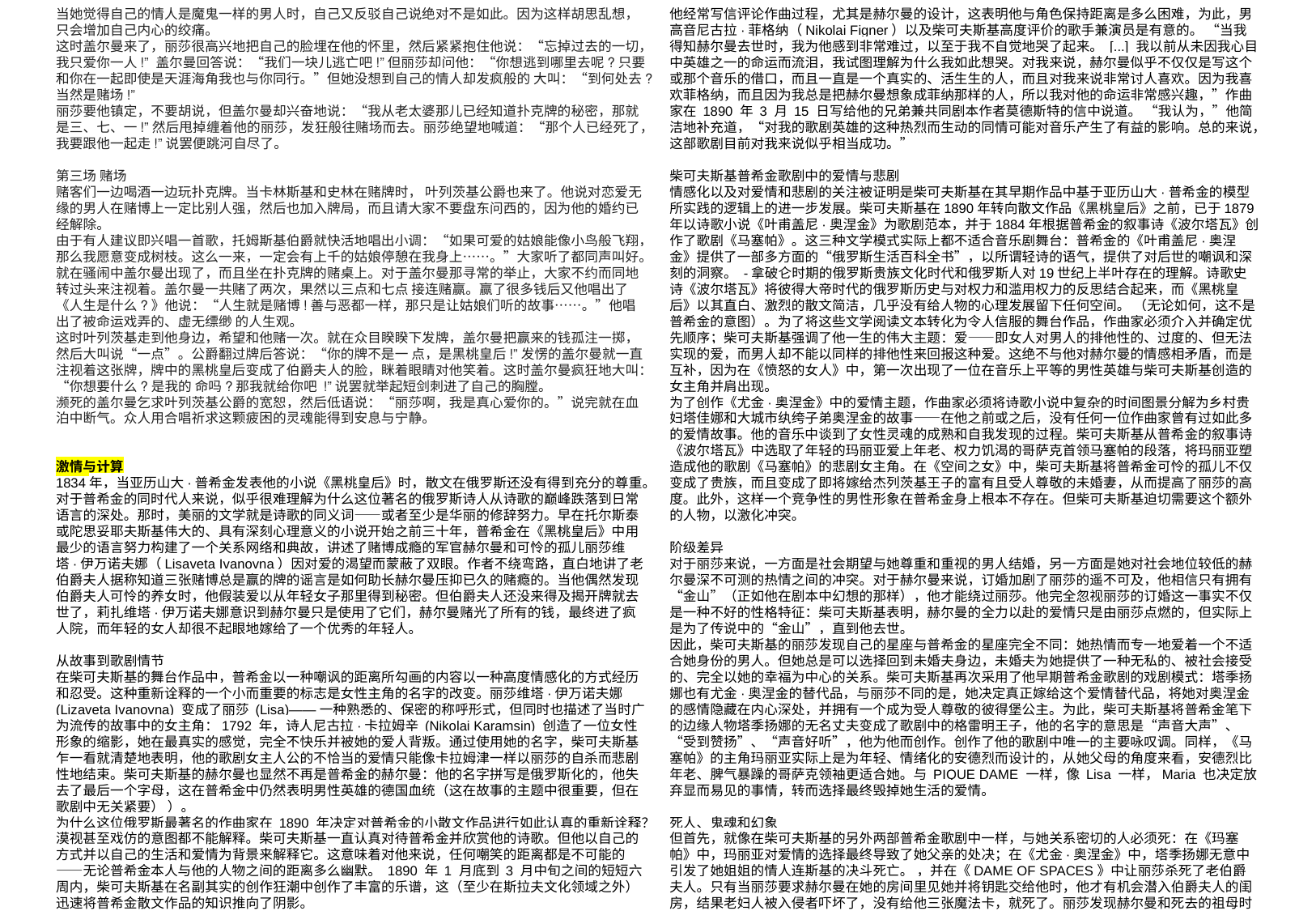

当她觉得自己的情人是魔鬼一样的男人时，自己又反驳自己说绝对不是如此。因为这样胡思乱想，只会增加自己内心的绞痛。
这时盖尔曼来了，丽莎很高兴地把自己的脸埋在他的怀里，然后紧紧抱住他说：“忘掉过去的一切，我只爱你一人!” 盖尔曼回答说：“我们一块儿逃亡吧!”但丽莎却问他：“你想逃到哪里去呢?只要和你在一起即使是天涯海角我也与你同行。”但她没想到自己的情人却发疯般的 大叫：“到何处去?当然是赌场!”
丽莎要他镇定，不要胡说，但盖尔曼却兴奋地说：“我从老太婆那儿已经知道扑克牌的秘密，那就是三、七、一!”然后甩掉缠着他的丽莎，发狂般往赌场而去。丽莎绝望地喊道：“那个人已经死了，我要跟他一起走!”说罢便跳河自尽了。

第三场 赌场
赌客们一边喝酒一边玩扑克牌。当卡林斯基和史林在赌牌时， 叶列茨基公爵也来了。他说对恋爱无缘的男人在赌博上一定比别人强，然后也加入牌局，而且请大家不要盘东问西的，因为他的婚约已经解除。
由于有人建议即兴唱一首歌，托姆斯基伯爵就快活地唱出小调：“如果可爱的姑娘能像小鸟般飞翔，那么我愿意变成树枝。这么一来，一定会有上千的姑娘停憩在我身上……。”大家听了都同声叫好。
就在骚闹中盖尔曼出现了，而且坐在扑克牌的赌桌上。对于盖尔曼那寻常的举止，大家不约而同地转过头来注视着。盖尔曼一共赌了两次，果然以三点和七点 接连赌赢。赢了很多钱后又他唱出了《人生是什么?》他说：“人生就是赌博!善与恶都一样，那只是让姑娘们听的故事……。”他唱出了被命运戏弄的、虚无缥缈 的人生观。
这时叶列茨基走到他身边，希望和他赌一次。就在众目睽睽下发牌，盖尔曼把赢来的钱孤注一掷，然后大叫说“一点”。公爵翻过牌后答说：“你的牌不是一 点，是黑桃皇后!”发愣的盖尔曼就一直注视着这张牌，牌中的黑桃皇后变成了伯爵夫人的脸，眯着眼睛对他笑着。这时盖尔曼疯狂地大叫：“你想要什么?是我的 命吗?那我就给你吧 !”说罢就举起短剑刺进了自己的胸膛。
濒死的盖尔曼乞求叶列茨基公爵的宽恕，然后低语说：“丽莎啊，我是真心爱你的。”说完就在血泊中断气。众人用合唱祈求这颗疲困的灵魂能得到安息与宁静。

激情与计算
1834年，当亚历山大·普希金发表他的小说《黑桃皇后》时，散文在俄罗斯还没有得到充分的尊重。对于普希金的同时代人来说，似乎很难理解为什么这位著名的俄罗斯诗人从诗歌的巅峰跌落到日常语言的深处。那时，美丽的文学就是诗歌的同义词——或者至少是华丽的修辞努力。早在托尔斯泰或陀思妥耶夫斯基伟大的、具有深刻心理意义的小说开始之前三十年，普希金在《黑桃皇后》中用最少的语言努力构建了一个关系网络和典故，讲述了赌博成瘾的军官赫尔曼和可怜的孤儿丽莎维塔·伊万诺夫娜（Lisaveta Ivanovna）因对爱的渴望而蒙蔽了双眼。作者不绕弯路，直白地讲了老伯爵夫人据称知道三张赌博总是赢的牌的谣言是如何助长赫尔曼压抑已久的赌瘾的。当他偶然发现伯爵夫人可怜的养女时，他假装爱以从年轻女子那里得到秘密。但伯爵夫人还没来得及揭开牌就去世了，莉扎维塔·伊万诺夫娜意识到赫尔曼只是使用了它们，赫尔曼赌光了所有的钱，最终进了疯人院，而年轻的女人却很不起眼地嫁给了一个优秀的年轻人。

从故事到歌剧情节
在柴可夫斯基的舞台作品中，普希金以一种嘲讽的距离所勾画的内容以一种高度情感化的方式经历和忍受。这种重新诠释的一个小而重要的标志是女性主角的名字的改变。丽莎维塔·伊万诺夫娜 (Lizaveta Ivanovna) 变成了丽莎 (Lisa)——一种熟悉的、保密的称呼形式，但同时也描述了当时广为流传的故事中的女主角：1792 年，诗人尼古拉·卡拉姆辛 (Nikolai Karamsin) 创造了一位女性形象的缩影，她在最真实的感觉，完全不快乐并被她的爱人背叛。通过使用她的名字，柴可夫斯基乍一看就清楚地表明，他的歌剧女主人公的不恰当的爱情只能像卡拉姆津一样以丽莎的自杀而悲剧性地结束。柴可夫斯基的赫尔曼也显然不再是普希金的赫尔曼：他的名字拼写是俄罗斯化的，他失去了最后一个字母，这在普希金中仍然表明男性英雄的德国血统（这在故事的主题中很重要，但在歌剧中无关紧要） ）。
为什么这位俄罗斯最著名的作曲家在 1890 年决定对普希金的小散文作品进行如此认真的重新诠释？漠视甚至戏仿的意图都不能解释。柴可夫斯基一直认真对待普希金并欣赏他的诗歌。但他以自己的方式并以自己的生活和爱情为背景来解释它。这意味着对他来说，任何嘲笑的距离都是不可能的——无论普希金本人与他的人物之间的距离多么幽默。 1890 年 1 月底到 3 月中旬之间的短短六周内，柴可夫斯基在名副其实的创作狂潮中创作了丰富的乐谱，这（至少在斯拉夫文化领域之外）迅速将普希金散文作品的知识推向了阴影。

他经常写信评论作曲过程，尤其是赫尔曼的设计，这表明他与角色保持距离是多么困难，为此，男高音尼古拉·菲格纳（Nikolai Figner）以及柴可夫斯基高度评价的歌手兼演员是有意的。 “当我得知赫尔曼去世时，我为他感到非常难过，以至于我不自觉地哭了起来。 [...] 我以前从未因我心目中英雄之一的命运而流泪，我试图理解为什么我如此想哭。对我来说，赫尔曼似乎不仅仅是写这个或那个音乐的借口，而且一直是一个真实的、活生生的人，而且对我来说非常讨人喜欢。因为我喜欢菲格纳，而且因为我总是把赫尔曼想象成菲纳那样的人，所以我对他的命运非常感兴趣，”作曲家在 1890 年 3 月 15 日写给他的兄弟兼共同剧本作者莫德斯特的信中说道。 “我认为，”他简洁地补充道，“对我的歌剧英雄的这种热烈而生动的同情可能对音乐产生了有益的影响。总的来说，这部歌剧目前对我来说似乎相当成功。”

柴可夫斯基普希金歌剧中的爱情与悲剧
情感化以及对爱情和悲剧的关注被证明是柴可夫斯基在其早期作品中基于亚历山大·普希金的模型所实践的逻辑上的进一步发展。柴可夫斯基在1890年转向散文作品《黑桃皇后》之前，已于1879年以诗歌小说《叶甫盖尼·奥涅金》为歌剧范本，并于1884年根据普希金的叙事诗《波尔塔瓦》创作了歌剧《马塞帕》。这三种文学模式实际上都不适合音乐剧舞台：普希金的《叶甫盖尼·奥涅金》提供了一部多方面的“俄罗斯生活百科全书”，以所谓轻诗的语气，提供了对后世的嘲讽和深刻的洞察。 -拿破仑时期的俄罗斯贵族文化时代和俄罗斯人对19世纪上半叶存在的理解。诗歌史诗《波尔塔瓦》将彼得大帝时代的俄罗斯历史与对权力和滥用权力的反思结合起来，而《黑桃皇后》以其直白、激烈的散文简洁，几乎没有给人物的心理发展留下任何空间。 （无论如何，这不是普希金的意图）。为了将这些文学阅读文本转化为令人信服的舞台作品，作曲家必须介入并确定优先顺序；柴可夫斯基强调了他一生的伟大主题：爱——即女人对男人的排他性的、过度的、但无法实现的爱，而男人却不能以同样的排他性来回报这种爱。这绝不与他对赫尔曼的情感相矛盾，而是互补，因为在《愤怒的女人》中，第一次出现了一位在音乐上平等的男性英雄与柴可夫斯基创造的女主角并肩出现。
为了创作《尤金·奥涅金》中的爱情主题，作曲家必须将诗歌小说中复杂的时间图景分解为乡村贵妇塔佳娜和大城市纨绔子弟奥涅金的故事——在他之前或之后，没有任何一位作曲家曾有过如此多的爱情故事。他的音乐中谈到了女性灵魂的成熟和自我发现的过程。柴可夫斯基从普希金的叙事诗《波尔塔瓦》中选取了年轻的玛丽亚爱上年老、权力饥渴的哥萨克首领马塞帕的段落，将玛丽亚塑造成他的歌剧《马塞帕》的悲剧女主角。在《空间之女》中，柴可夫斯基将普希金可怜的孤儿不仅变成了贵族，而且变成了即将嫁给杰列茨基王子的富有且受人尊敬的未婚妻，从而提高了丽莎的高度。此外，这样一个竞争性的男性形象在普希金身上根本不存在。但柴可夫斯基迫切需要这个额外的人物，以激化冲突。

阶级差异
对于丽莎来说，一方面是社会期望与她尊重和重视的男人结婚，另一方面是她对社会地位较低的赫尔曼深不可测的热情之间的冲突。对于赫尔曼来说，订婚加剧了丽莎的遥不可及，他相信只有拥有“金山”（正如他在剧本中幻想的那样），他才能绕过丽莎。他完全忽视丽莎的订婚这一事实不仅是一种不好的性格特征：柴可夫斯基表明，赫尔曼的全力以赴的爱情只是由丽莎点燃的，但实际上是为了传说中的“金山”，直到他去世。
因此，柴可夫斯基的丽莎发现自己的星座与普希金的星座完全不同：她热情而专一地爱着一个不适合她身份的男人。但她总是可以选择回到未婚夫身边，未婚夫为她提供了一种无私的、被社会接受的、完全以她的幸福为中心的关系。柴可夫斯基再次采用了他早期普希金歌剧的戏剧模式：塔季扬娜也有尤金·奥涅金的替代品，与丽莎不同的是，她决定真正嫁给这个爱情替代品，将她对奥涅金的感情隐藏在内心深处，并拥有一个成为受人尊敬的彼得堡公主。为此，柴可夫斯基将普希金笔下的边缘人物塔季扬娜的无名丈夫变成了歌剧中的格雷明王子，他的名字的意思是“声音大声”、“受到赞扬”、“声音好听”，他为他而创作。创作了他的歌剧中唯一的主要咏叹调。同样，《马塞帕》的主角玛丽亚实际上是为年轻、情绪化的安德烈而设计的，从她父母的角度来看，安德烈比年老、脾气暴躁的哥萨克领袖更适合她。与 PIQUE DAME 一样，像 Lisa 一样，Maria 也决定放弃显而易见的事情，转而选择最终毁掉她生活的爱情。

死人、鬼魂和幻象
但首先，就像在柴可夫斯基的另外两部普希金歌剧中一样，与她关系密切的人必须死：在《玛塞帕》中，玛丽亚对爱情的选择最终导致了她父亲的处决；在《尤金·奥涅金》中，塔季扬娜无意中引发了她姐姐的情人连斯基的决斗死亡。 ，并在《DAME OF SPACES》中让丽莎杀死了老伯爵夫人。只有当丽莎要求赫尔曼在她的房间里见她并将钥匙交给他时，他才有机会潜入伯爵夫人的闺房，结果老妇人被入侵者吓坏了，没有给他三张魔法卡，就死了。丽莎发现赫尔曼和死去的祖母时的恐惧此刻并